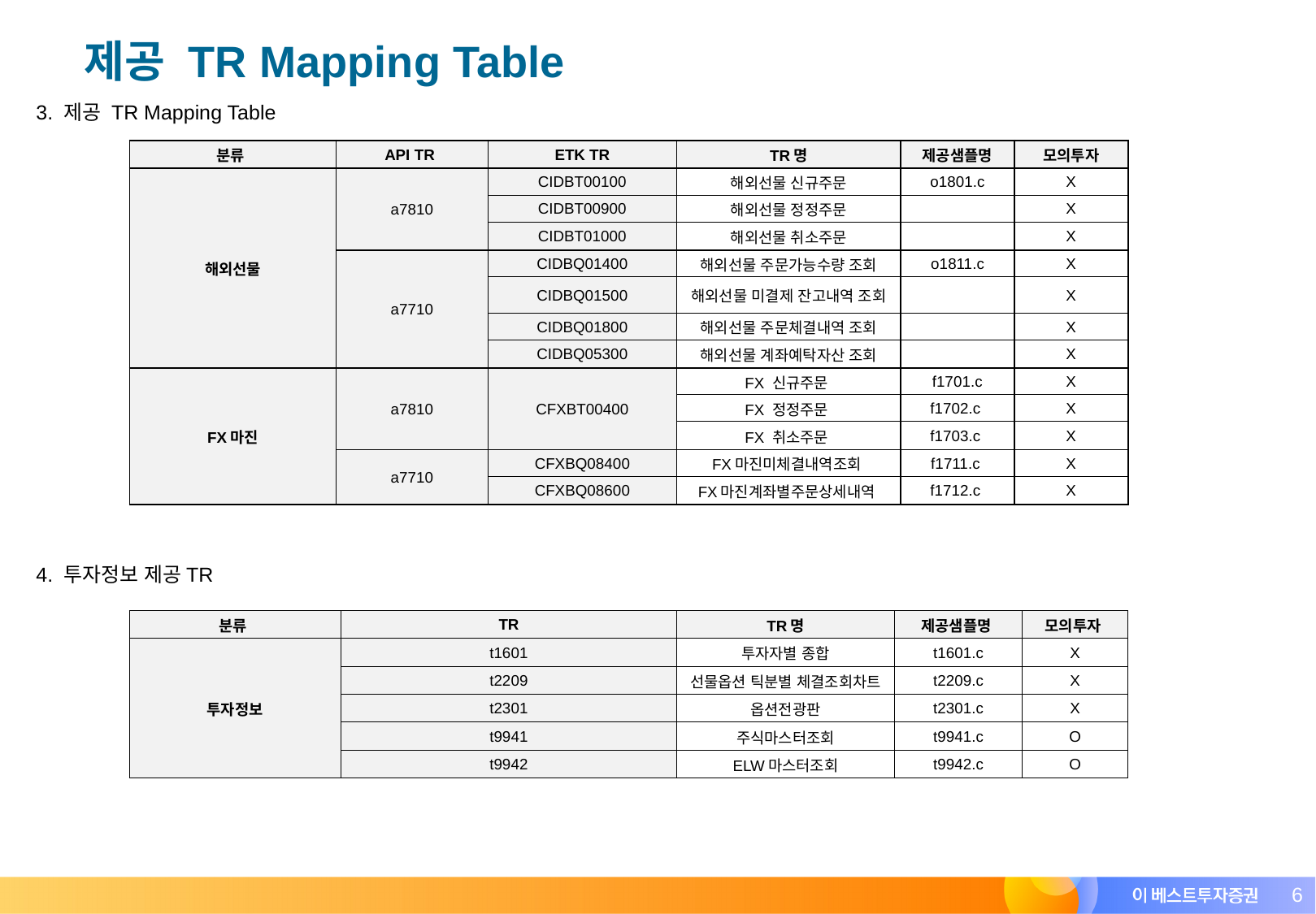

# 제공 TR Mapping Table
3. 제공 TR Mapping Table

4. 투자정보 제공TR
| 분류 | API TR | ETK TR | TR명 | 제공샘플명 | 모의투자 |
| --- | --- | --- | --- | --- | --- |
| 해외선물 | a7810 | CIDBT00100 | 해외선물 신규주문 | o1801.c | X |
|  |  | CIDBT00900 | 해외선물 정정주문 |  | X |
|  |  | CIDBT01000 | 해외선물 취소주문 |  | X |
|  | a7710 | CIDBQ01400 | 해외선물 주문가능수량 조회 | o1811.c | X |
|  |  | CIDBQ01500 | 해외선물 미결제 잔고내역 조회 |  | X |
|  |  | CIDBQ01800 | 해외선물 주문체결내역 조회 |  | X |
|  |  | CIDBQ05300 | 해외선물 계좌예탁자산 조회 |  | X |
| FX마진 | a7810 | CFXBT00400 | FX 신규주문 | f1701.c | X |
|  |  |  | FX 정정주문 | f1702.c | X |
|  |  |  | FX 취소주문 | f1703.c | X |
|  | a7710 | CFXBQ08400 | FX마진미체결내역조회 | f1711.c | X |
|  |  | CFXBQ08600 | FX마진계좌별주문상세내역 | f1712.c | X |
| 분류 | TR | TR명 | 제공샘플명 | 모의투자 |
| --- | --- | --- | --- | --- |
| 투자정보 | t1601 | 투자자별 종합 | t1601.c | X |
|  | t2209 | 선물옵션 틱분별 체결조회차트 | t2209.c | X |
|  | t2301 | 옵션전광판 | t2301.c | X |
|  | t9941 | 주식마스터조회 | t9941.c | O |
|  | t9942 | ELW마스터조회 | t9942.c | O |
6